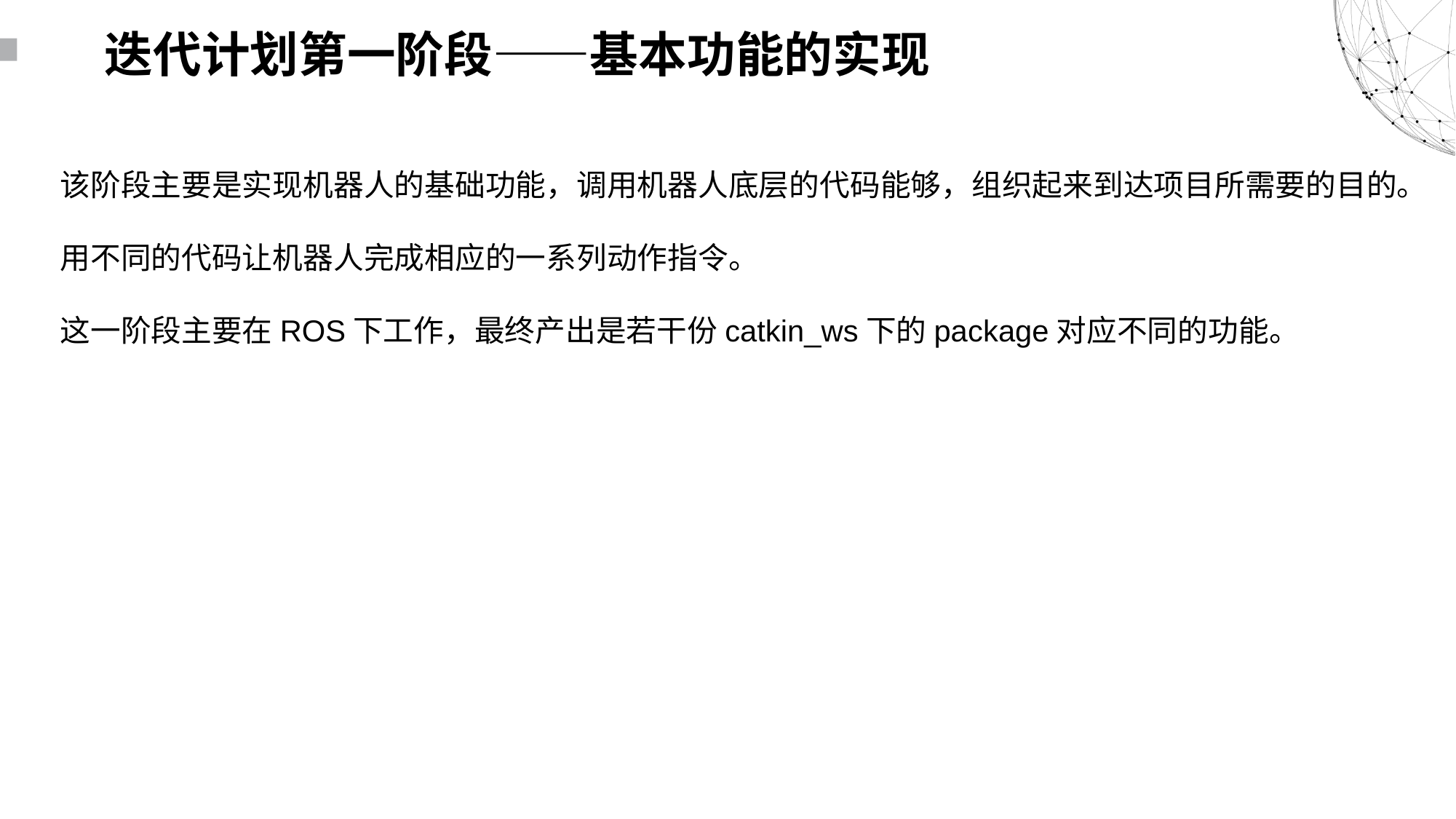

读书派booklist免费出品
禁止任何二次分享、售卖
本人法律专业，请勿以身试法
读书派booklist免费出品
这部分内容不影响PPT播放
尊重原创，请勿以身试法，二次分享或倒卖

读书派booklist免费出品
禁止任何二次分享、售卖
本人法律专业，请勿以身试法
读书派booklist免费出品
这部分内容不影响PPT播放
尊重原创，请勿以身试法，二次分享或倒卖

迭代计划第一阶段——基本功能的实现

该阶段主要是实现机器人的基础功能，调用机器人底层的代码能够，组织起来到达项目所需要的目的。

用不同的代码让机器人完成相应的一系列动作指令。

这一阶段主要在ROS下工作，最终产出是若干份catkin_ws下的package对应不同的功能。

读书派booklist免费出品
禁止任何二次分享、售卖
本人法律专业，请勿以身试法
读书派booklist免费出品
这部分内容不影响PPT播放
尊重原创，请勿以身试法，二次分享或倒卖

读书派booklist免费出品
禁止任何二次分享、售卖
本人法律专业，请勿以身试法
读书派booklist免费出品
这部分内容不影响PPT播放
尊重原创，请勿以身试法，二次分享或倒卖